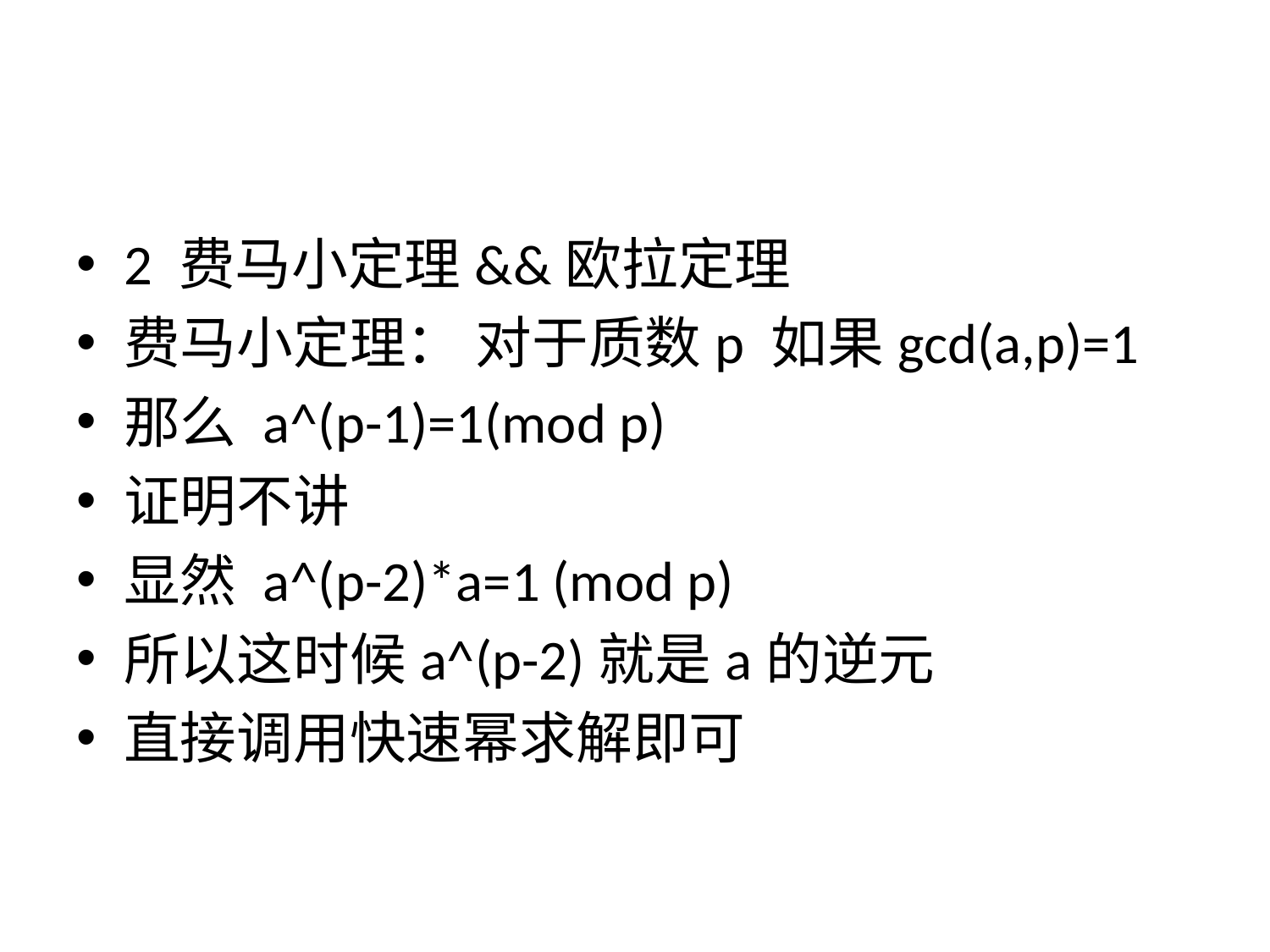

#
2 费马小定理&&欧拉定理
费马小定理： 对于质数p 如果gcd(a,p)=1
那么 a^(p-1)=1(mod p)
证明不讲
显然 a^(p-2)*a=1 (mod p)
所以这时候a^(p-2)就是a的逆元
直接调用快速幂求解即可